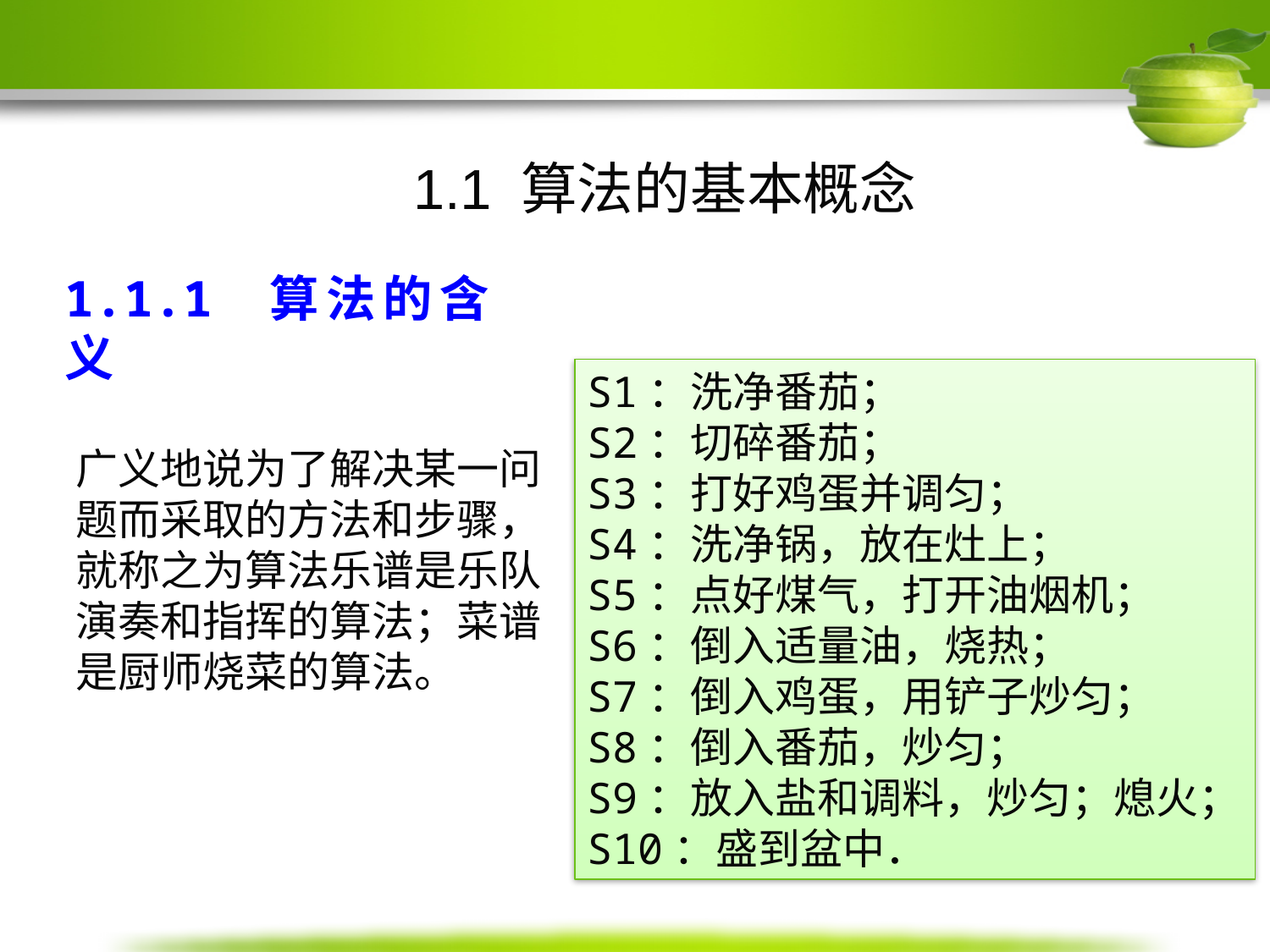

1.1 算法的基本概念
1.1.1 算法的含义
S1：洗净番茄；
S2：切碎番茄；
S3：打好鸡蛋并调匀；
S4：洗净锅，放在灶上；
S5：点好煤气，打开油烟机；
S6：倒入适量油，烧热；
S7：倒入鸡蛋，用铲子炒匀；
S8：倒入番茄，炒匀；
S9：放入盐和调料，炒匀；熄火；
S10：盛到盆中．
广义地说为了解决某一问题而采取的方法和步骤，就称之为算法乐谱是乐队演奏和指挥的算法；菜谱是厨师烧菜的算法。